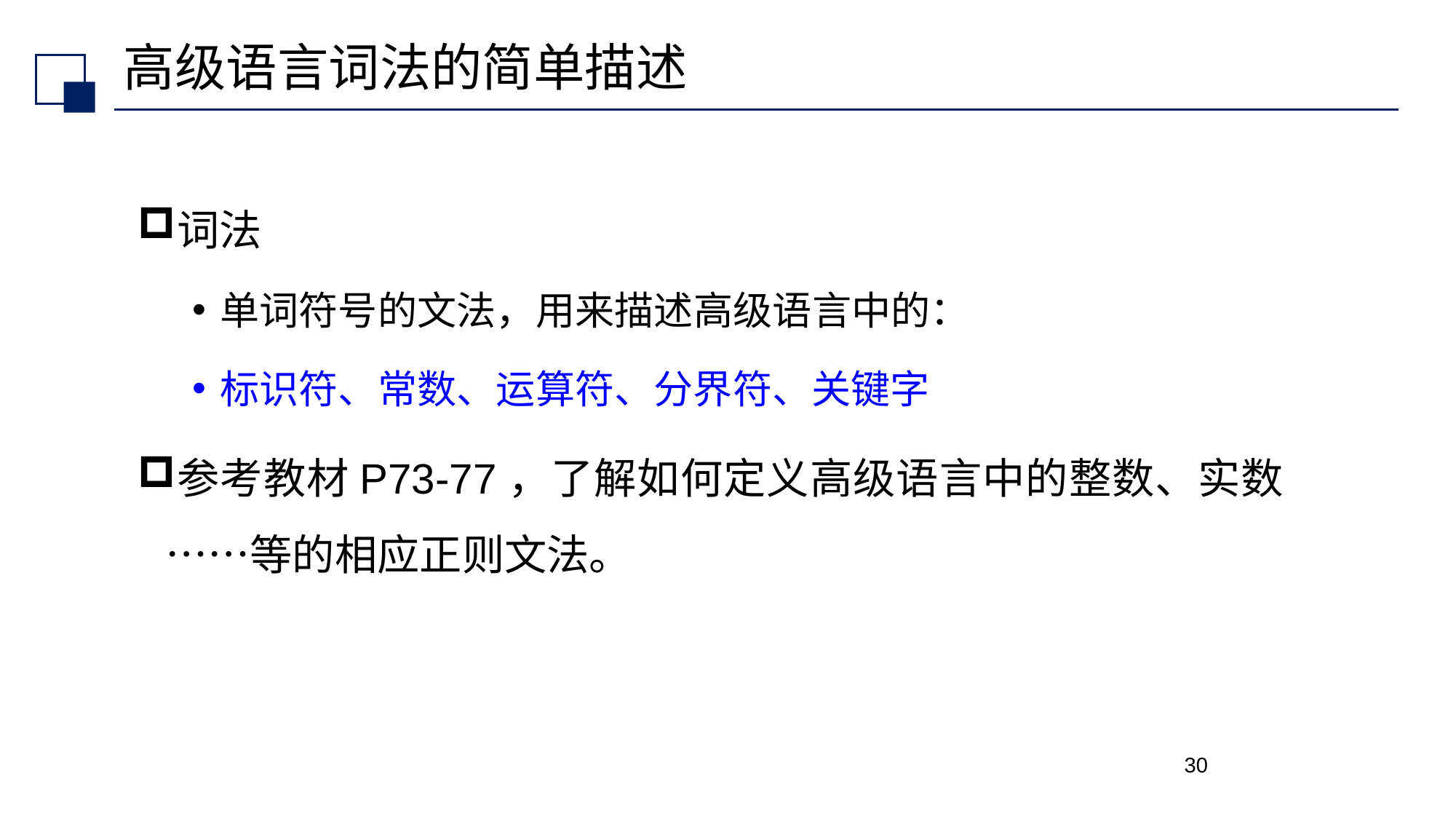

# 高级语言词法的简单描述
词法
单词符号的文法，用来描述高级语言中的：
标识符、常数、运算符、分界符、关键字
参考教材P73-77，了解如何定义高级语言中的整数、实数……等的相应正则文法。
30